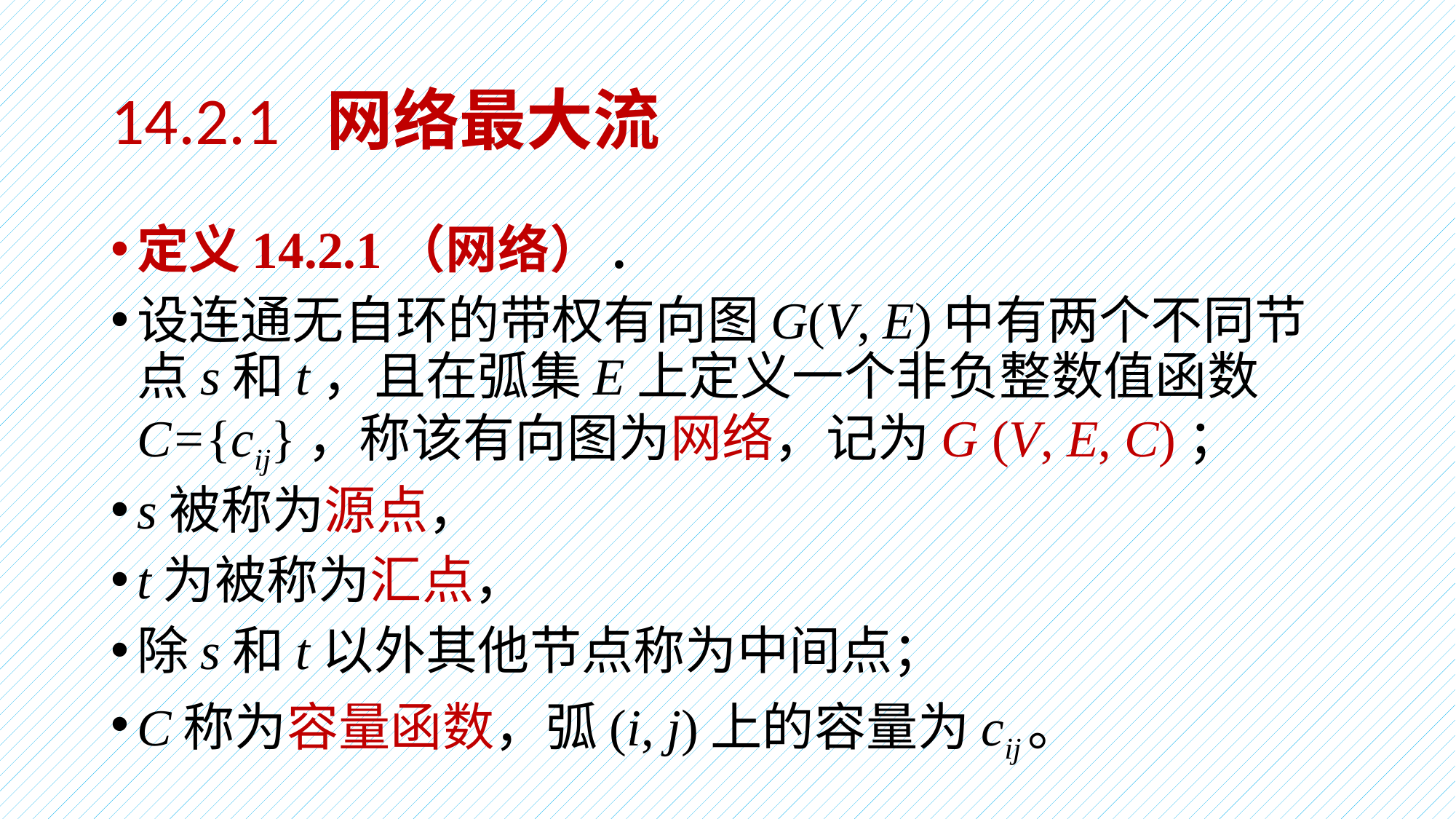

# 14.2.1  网络最大流
定义14.2.1（网络）.
设连通无自环的带权有向图G(V, E)中有两个不同节点s和t，且在弧集E上定义一个非负整数值函数C={cij}，称该有向图为网络，记为G (V, E, C)；
s被称为源点，
t为被称为汇点，
除s和t以外其他节点称为中间点；
C称为容量函数，弧(i, j)上的容量为cij。